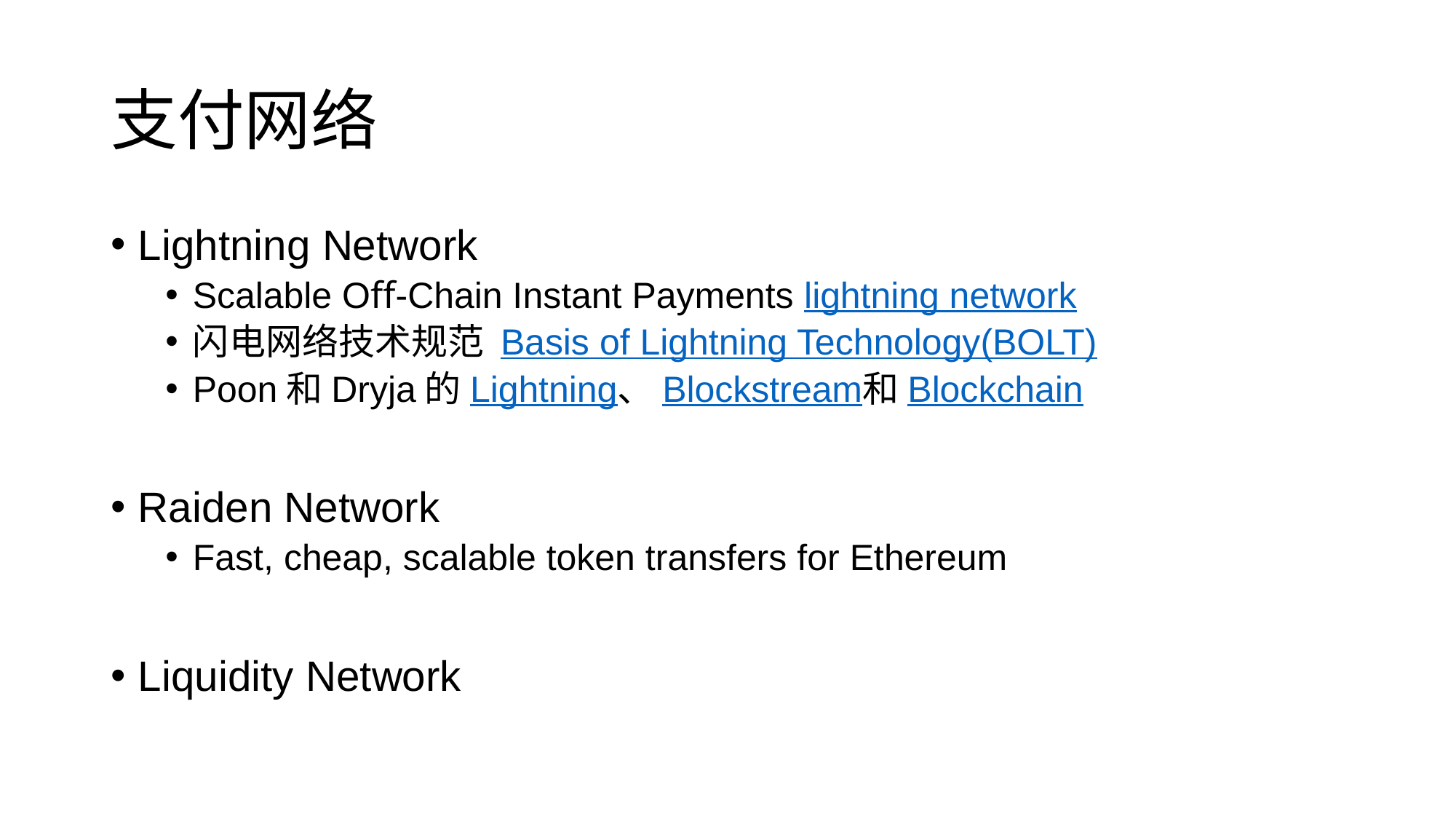

# 支付网络
Lightning Network
Scalable Oﬀ-Chain Instant Payments lightning network
闪电网络技术规范 Basis of Lightning Technology(BOLT)
Poon和Dryja的Lightning、Blockstream和Blockchain

Raiden Network
Fast, cheap, scalable token transfers for Ethereum

Liquidity Network